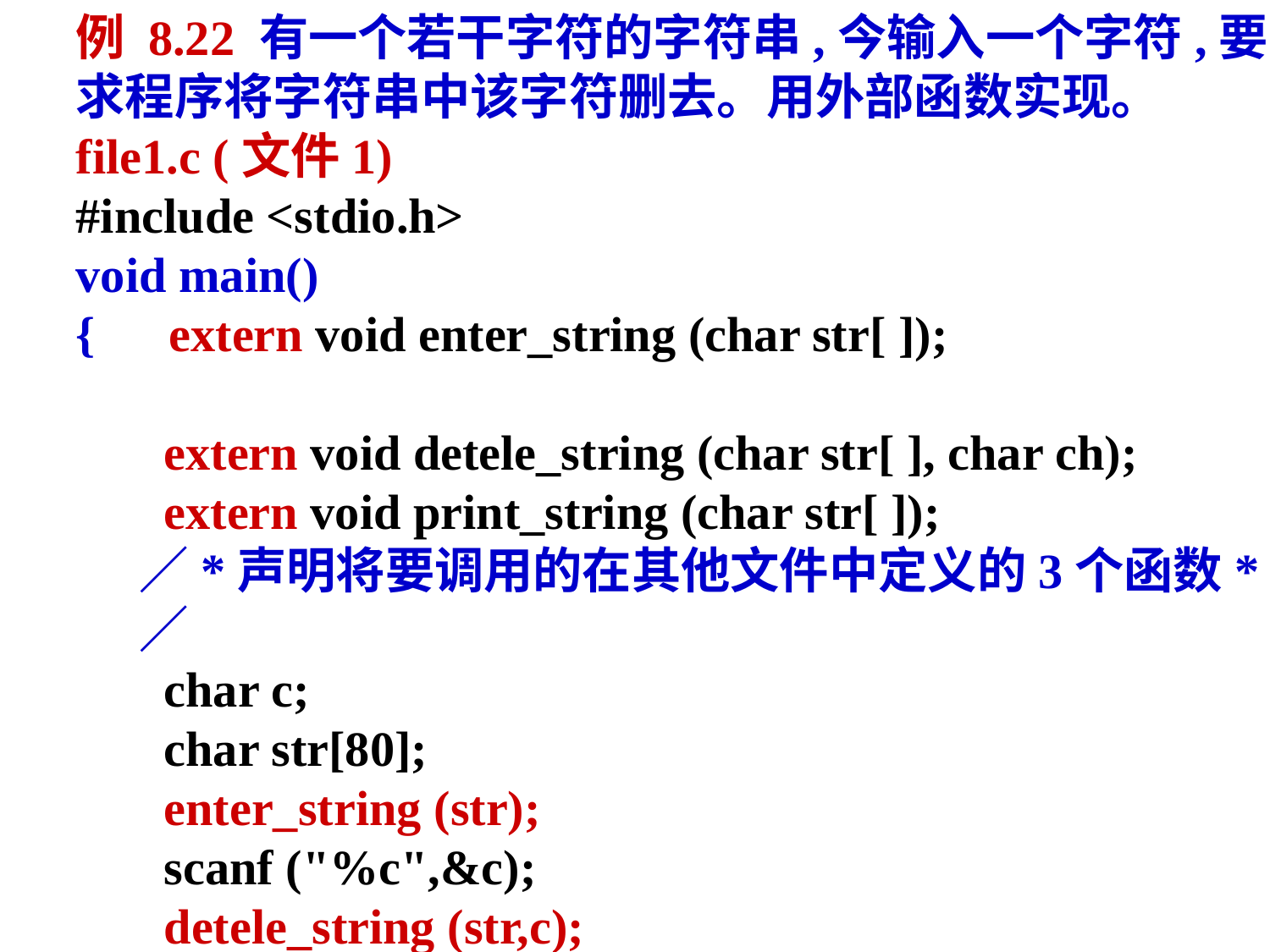

例 8.22 有一个若干字符的字符串,今输入一个字符,要求程序将字符串中该字符删去。用外部函数实现。
file1.c (文件1)
#include <stdio.h>
void main()
{      extern void enter_string (char str[ ]);
  extern void detele_string (char str[ ], char ch);
  extern void print_string (char str[ ]);
／*声明将要调用的在其他文件中定义的3个函数*／
  char c;
  char str[80];
  enter_string (str);
  scanf ("%c",&c);
  detele_string (str,c);
  print_string (str);       }